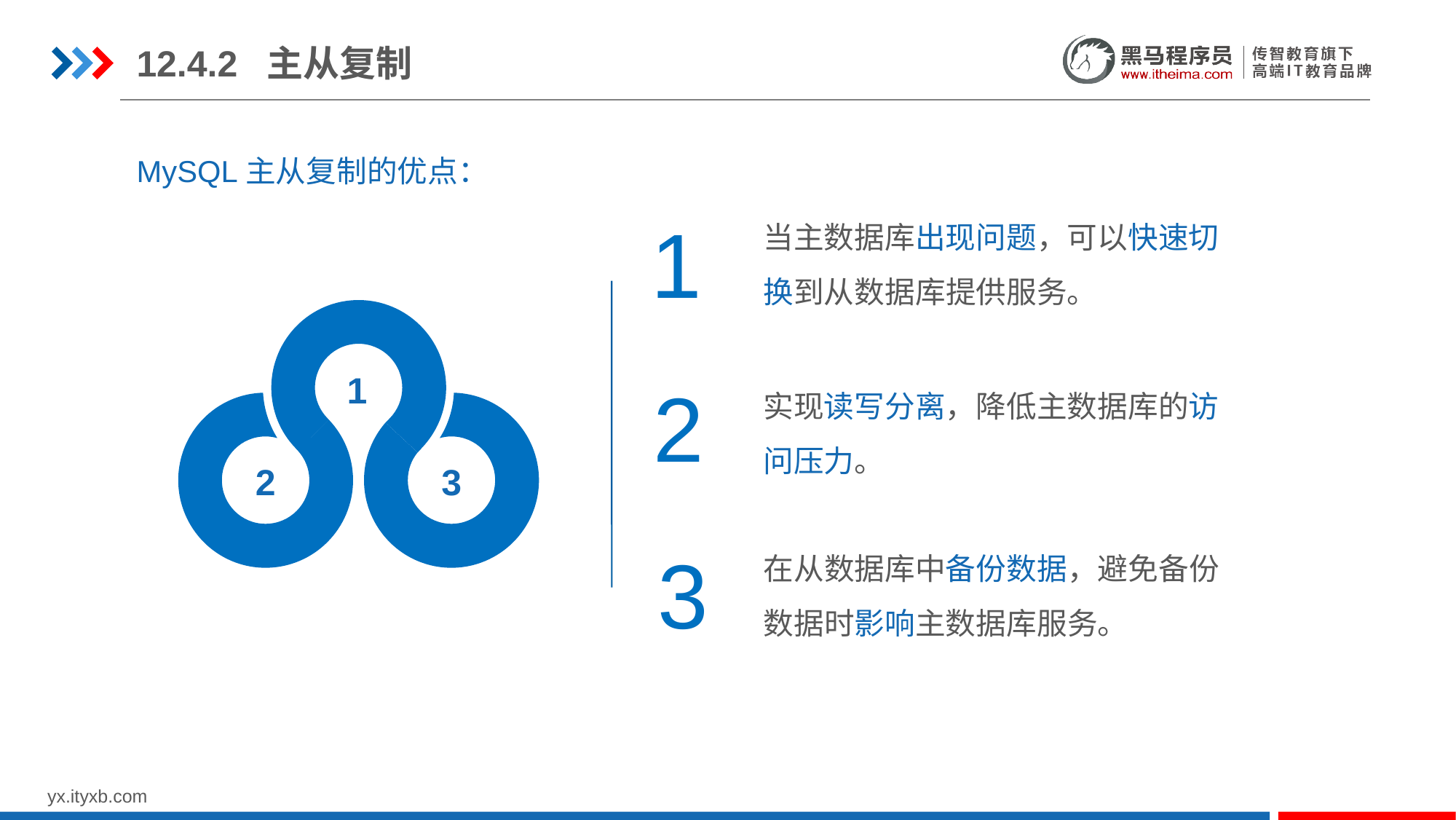

12.4.2  主从复制
MySQL主从复制的优点：
当主数据库出现问题，可以快速切换到从数据库提供服务。
1

1
实现读写分离，降低主数据库的访问压力。
2

2
3
在从数据库中备份数据，避免备份数据时影响主数据库服务。
3